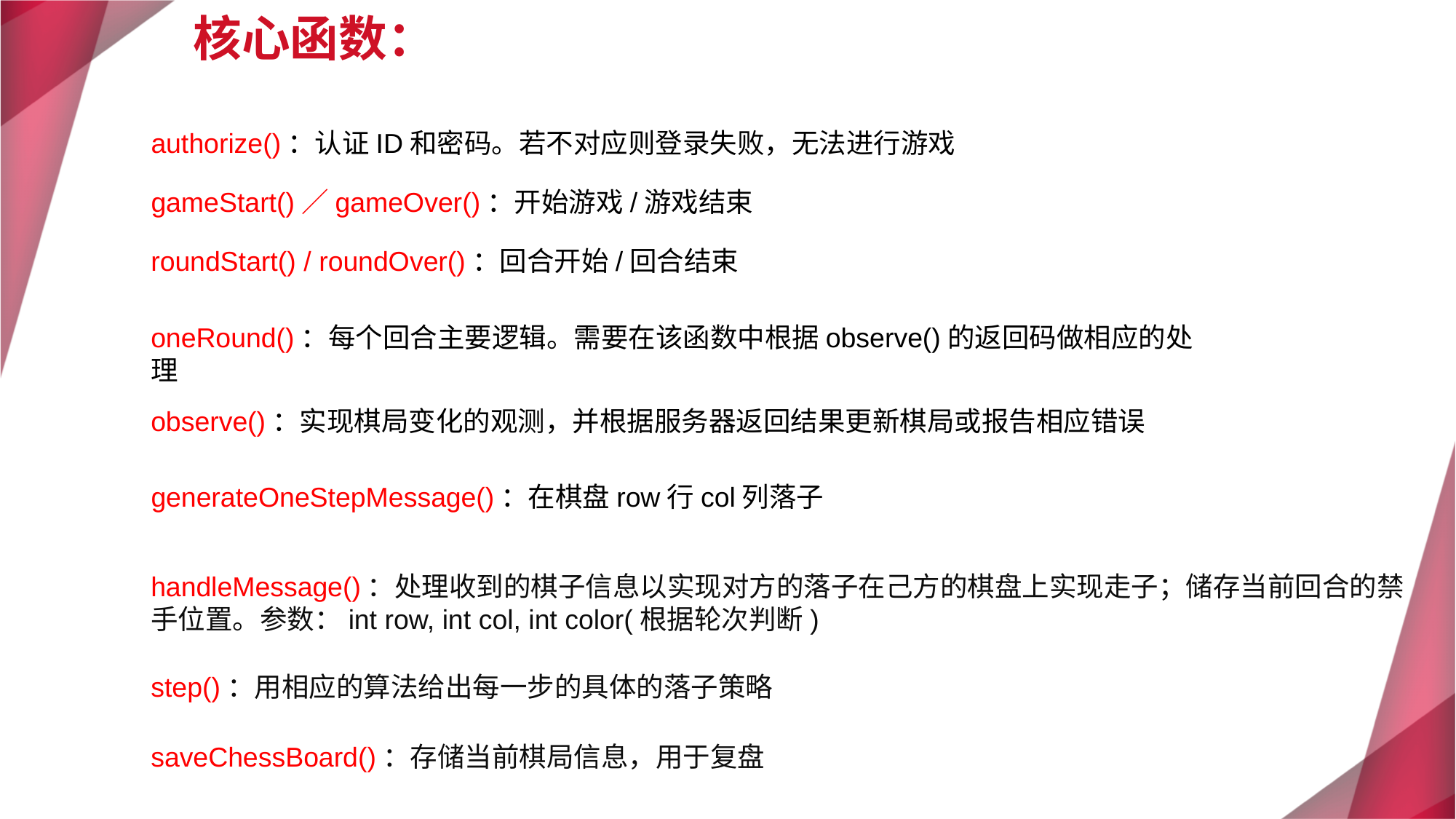

核心函数：
authorize()：认证ID和密码。若不对应则登录失败，无法进行游戏
gameStart()／gameOver()：开始游戏/游戏结束
roundStart() / roundOver()：回合开始/回合结束
oneRound()：每个回合主要逻辑。需要在该函数中根据observe()的返回码做相应的处理
observe()：实现棋局变化的观测，并根据服务器返回结果更新棋局或报告相应错误
generateOneStepMessage()：在棋盘row行col列落子
handleMessage()：处理收到的棋子信息以实现对方的落子在己方的棋盘上实现走子；储存当前回合的禁手位置。参数：int row, int col, int color(根据轮次判断)
step()：用相应的算法给出每一步的具体的落子策略
saveChessBoard()：存储当前棋局信息，用于复盘